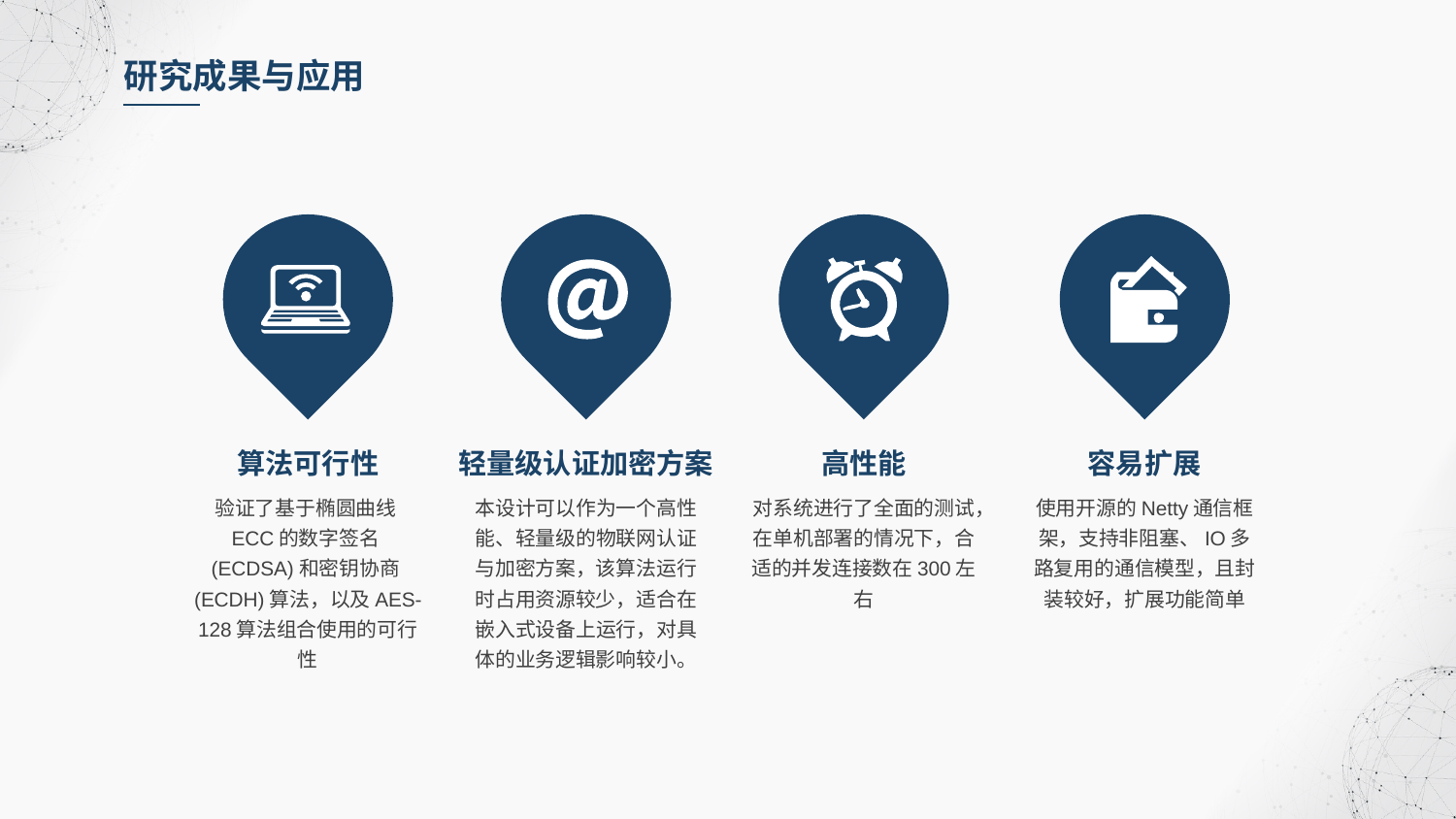

研究成果与应用

算法可行性
轻量级认证加密方案
高性能
容易扩展
验证了基于椭圆曲线ECC的数字签名(ECDSA)和密钥协商(ECDH)算法，以及AES-128算法组合使用的可行性
本设计可以作为一个高性能、轻量级的物联网认证与加密方案，该算法运行时占用资源较少，适合在嵌入式设备上运行，对具体的业务逻辑影响较小。
对系统进行了全面的测试，在单机部署的情况下，合适的并发连接数在300左右
使用开源的Netty通信框架，支持非阻塞、IO多路复用的通信模型，且封装较好，扩展功能简单